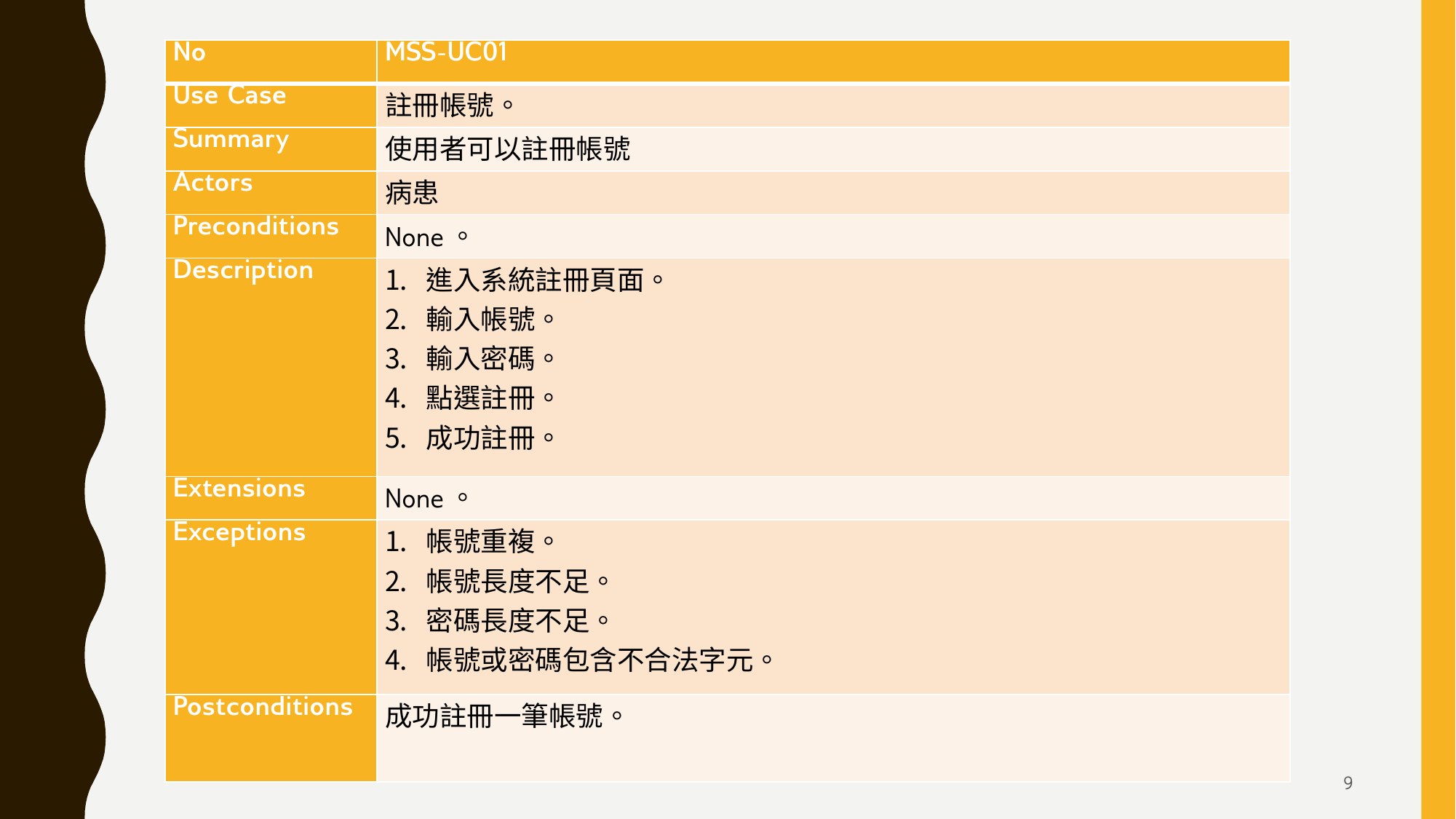

| No | MSS-UC01 |
| --- | --- |
| Use Case | 註冊帳號。 |
| Summary | 使用者可以註冊帳號 |
| Actors | 病患 |
| Preconditions | None。 |
| Description | 進入系統註冊頁面。 輸入帳號。 輸入密碼。 點選註冊。 成功註冊。 |
| Extensions | None。 |
| Exceptions | 帳號重複。 帳號長度不足。 密碼長度不足。 帳號或密碼包含不合法字元。 |
| Postconditions | 成功註冊一筆帳號。 |
9